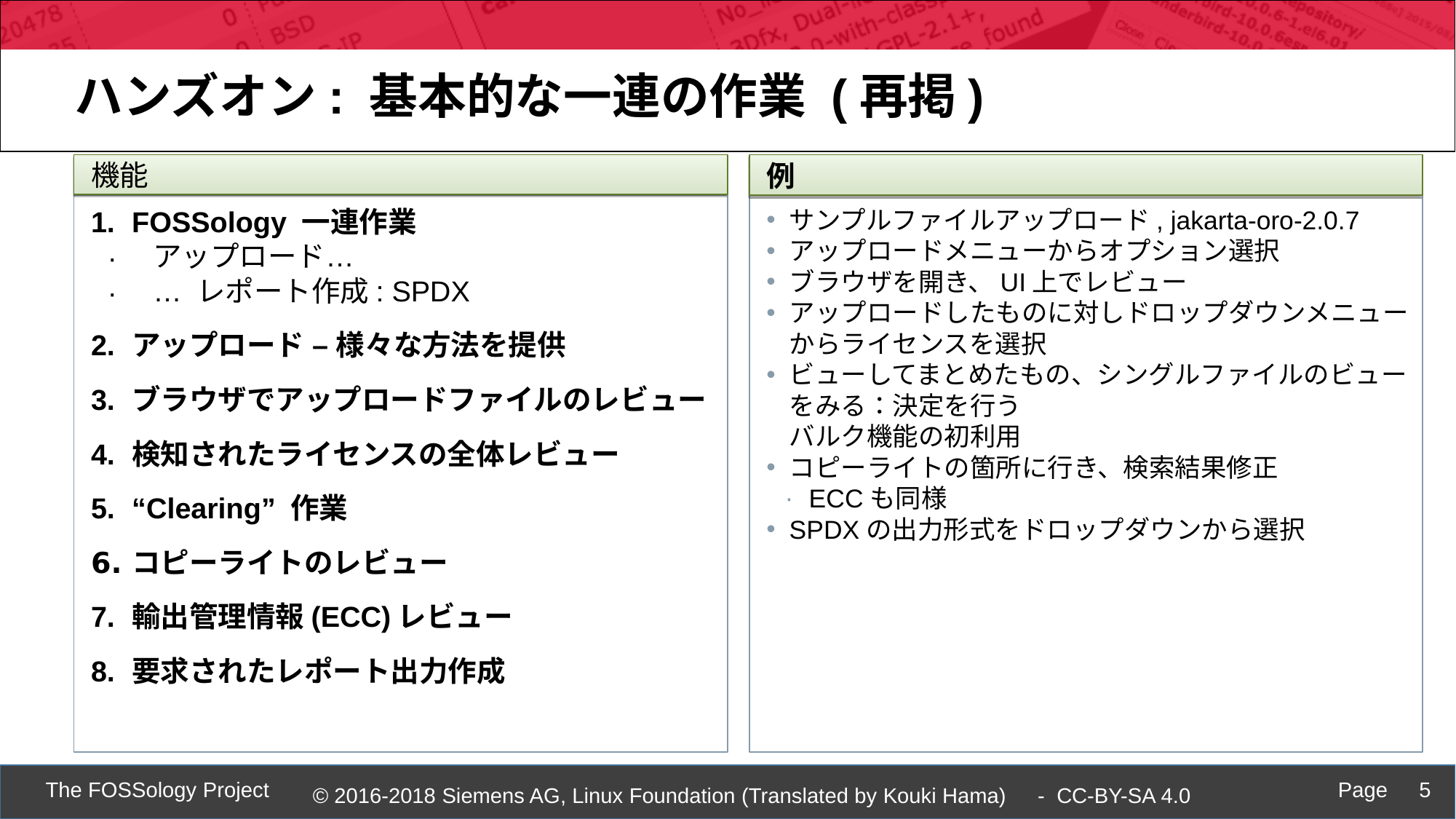

ハンズオン: 基本的な一連の作業 (再掲)
機能
例
FOSSology 一連作業
アップロード…
… レポート作成: SPDX
アップロード – 様々な方法を提供
ブラウザでアップロードファイルのレビュー
検知されたライセンスの全体レビュー
“Clearing” 作業
コピーライトのレビュー
輸出管理情報(ECC)レビュー
要求されたレポート出力作成

サンプルファイルアップロード, jakarta-oro-2.0.7
アップロードメニューからオプション選択
ブラウザを開き、UI上でレビュー
アップロードしたものに対しドロップダウンメニューからライセンスを選択
ビューしてまとめたもの、シングルファイルのビューをみる：決定を行う
バルク機能の初利用
コピーライトの箇所に行き、検索結果修正
ECCも同様
SPDXの出力形式をドロップダウンから選択